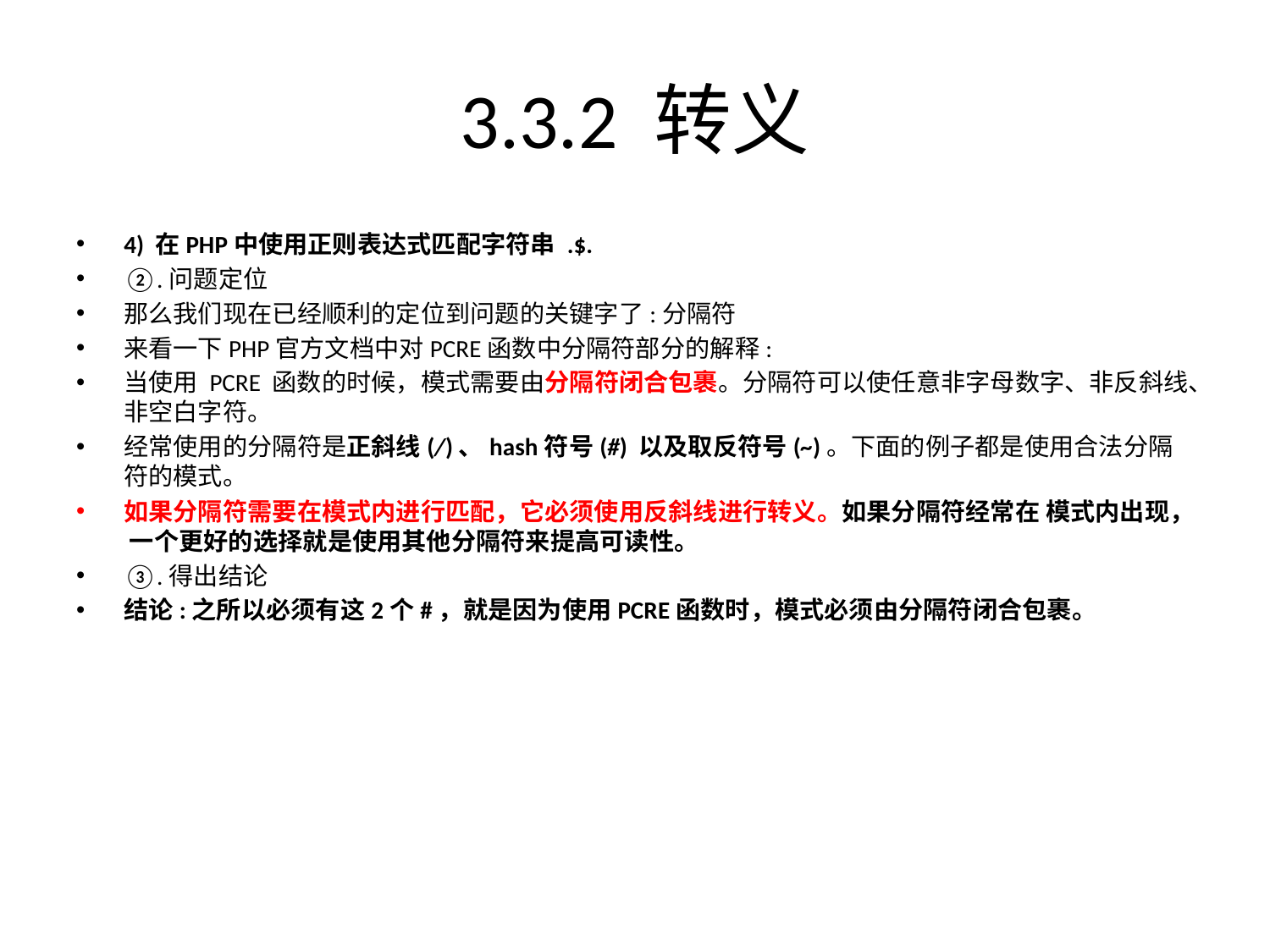

# 3.3.2 转义
4) 在PHP中使用正则表达式匹配字符串 .$.
②.问题定位
那么我们现在已经顺利的定位到问题的关键字了:分隔符
来看一下PHP官方文档中对PCRE函数中分隔符部分的解释:
当使用 PCRE 函数的时候，模式需要由分隔符闭合包裹。分隔符可以使任意非字母数字、非反斜线、非空白字符。
经常使用的分隔符是正斜线(/)、hash符号(#) 以及取反符号(~)。下面的例子都是使用合法分隔符的模式。
如果分隔符需要在模式内进行匹配，它必须使用反斜线进行转义。如果分隔符经常在 模式内出现， 一个更好的选择就是使用其他分隔符来提高可读性。
③.得出结论
结论:之所以必须有这2个#，就是因为使用PCRE函数时，模式必须由分隔符闭合包裹。